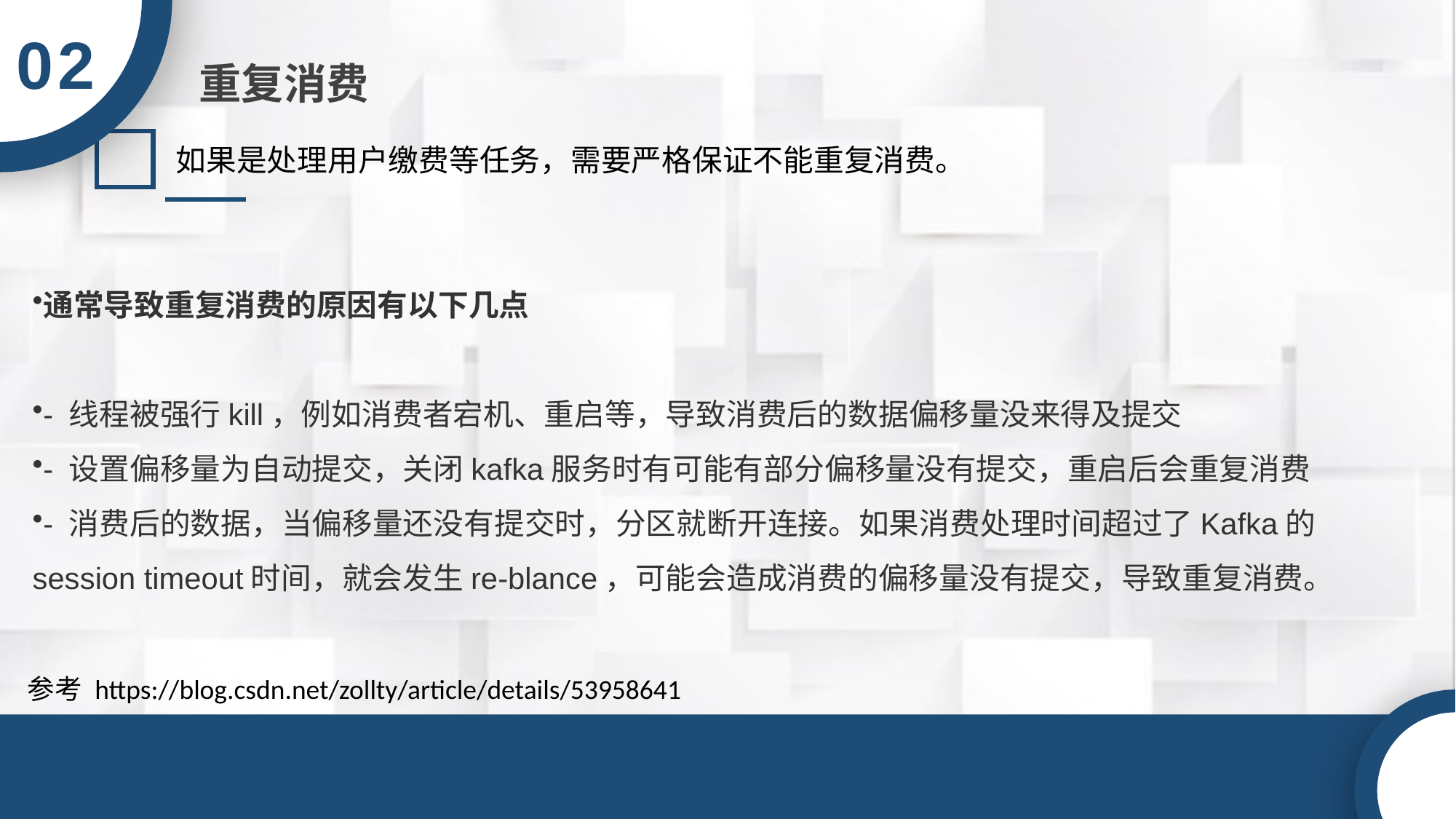

02
重复消费
如果是处理用户缴费等任务，需要严格保证不能重复消费。

通常导致重复消费的原因有以下几点

- 线程被强行kill，例如消费者宕机、重启等，导致消费后的数据偏移量没来得及提交
- 设置偏移量为自动提交，关闭kafka服务时有可能有部分偏移量没有提交，重启后会重复消费
- 消费后的数据，当偏移量还没有提交时，分区就断开连接。如果消费处理时间超过了Kafka的session timeout时间，就会发生re-blance，可能会造成消费的偏移量没有提交，导致重复消费。
参考 https://blog.csdn.net/zollty/article/details/53958641